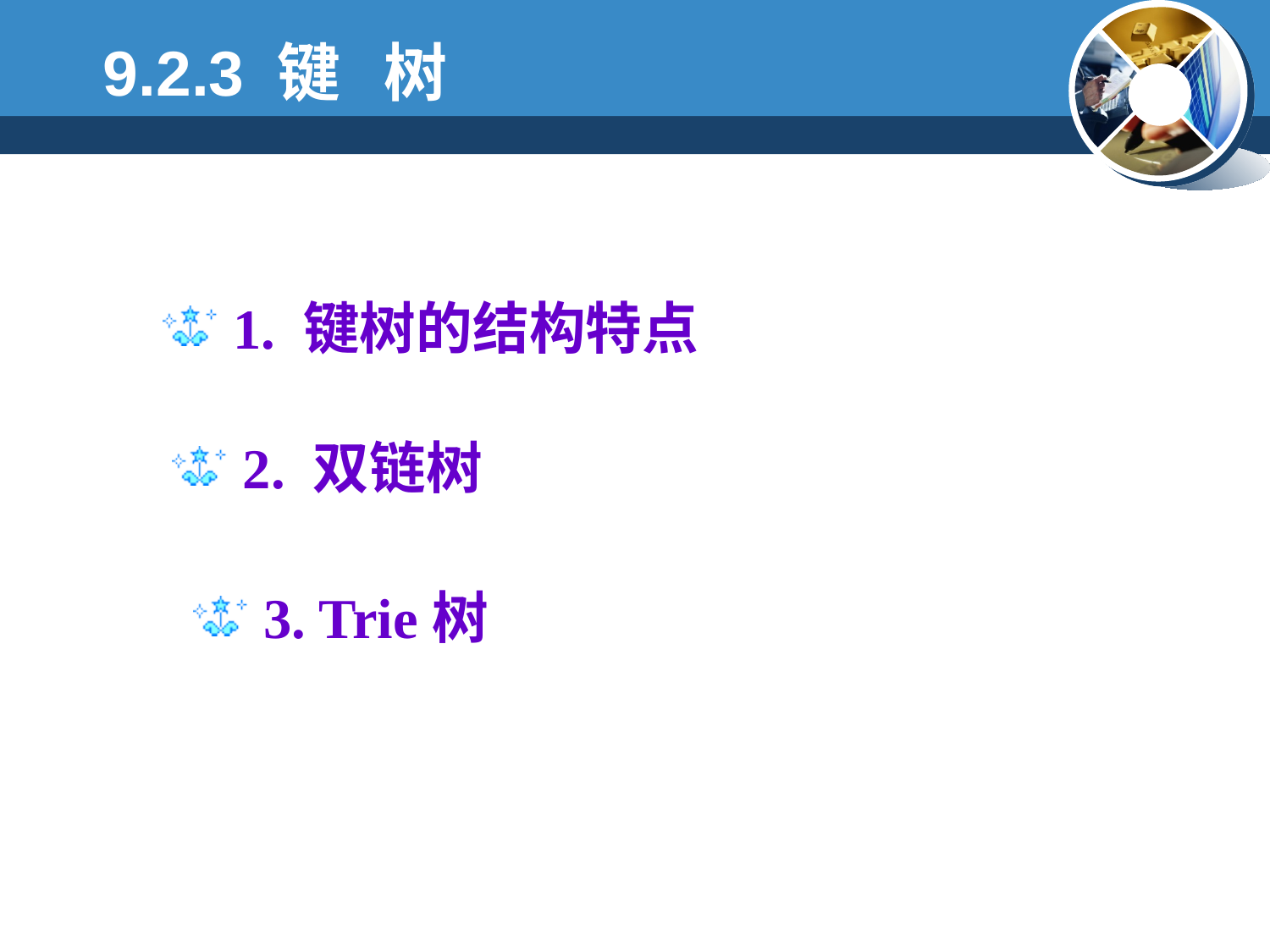

9.2.3 键   树
 1. 键树的结构特点
 2. 双链树
 3. Trie树